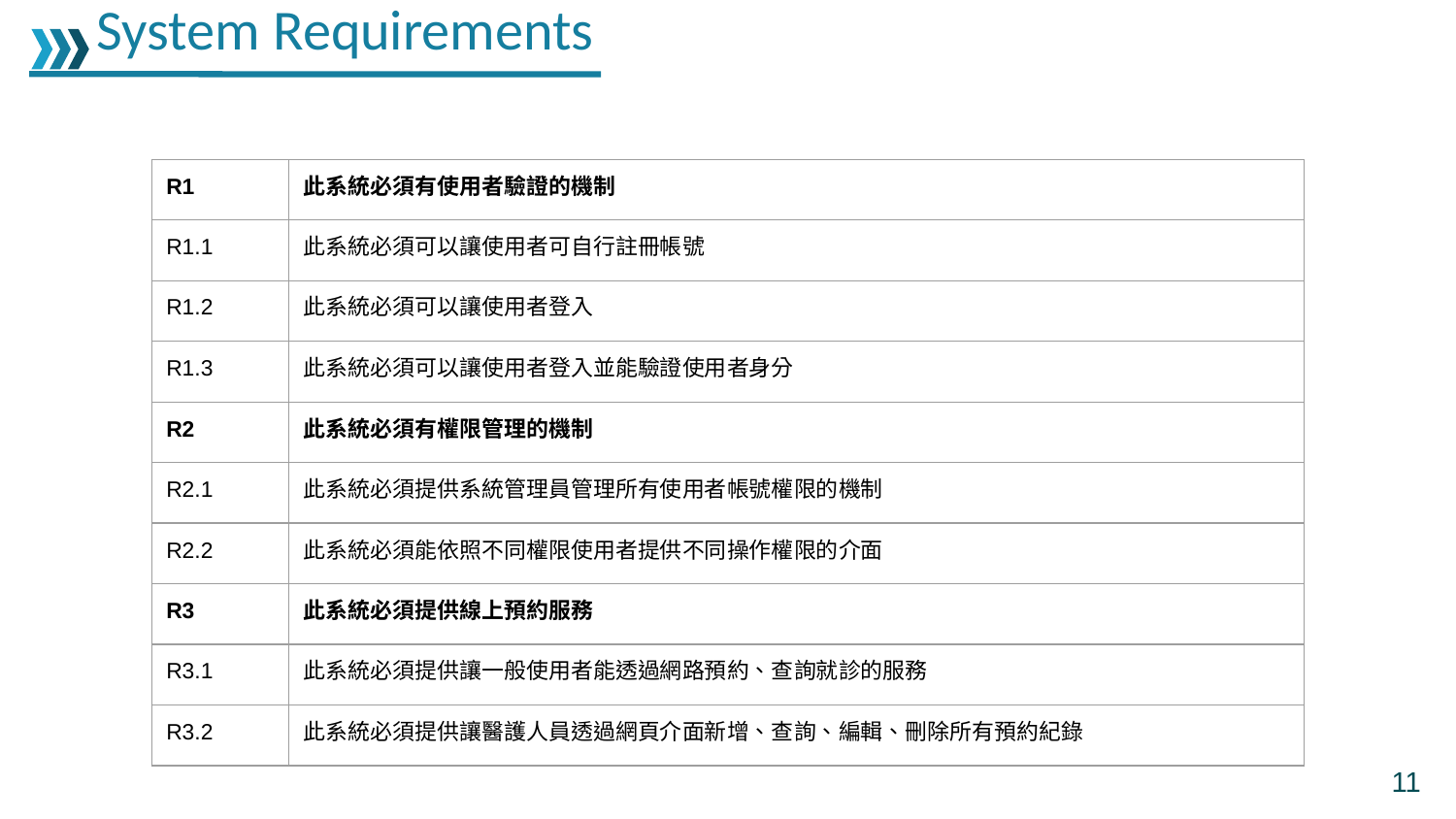

System Requirements

| R1 | 此系統必須有使用者驗證的機制 |
| --- | --- |
| R1.1 | 此系統必須可以讓使用者可自行註冊帳號 |
| R1.2 | 此系統必須可以讓使用者登入 |
| R1.3 | 此系統必須可以讓使用者登入並能驗證使用者身分 |
| R2 | 此系統必須有權限管理的機制 |
| R2.1 | 此系統必須提供系統管理員管理所有使用者帳號權限的機制 |
| R2.2 | 此系統必須能依照不同權限使用者提供不同操作權限的介面 |
| R3 | 此系統必須提供線上預約服務 |
| R3.1 | 此系統必須提供讓一般使用者能透過網路預約、查詢就診的服務 |
| R3.2 | 此系統必須提供讓醫護人員透過網頁介面新增、查詢、編輯、刪除所有預約紀錄 |
11